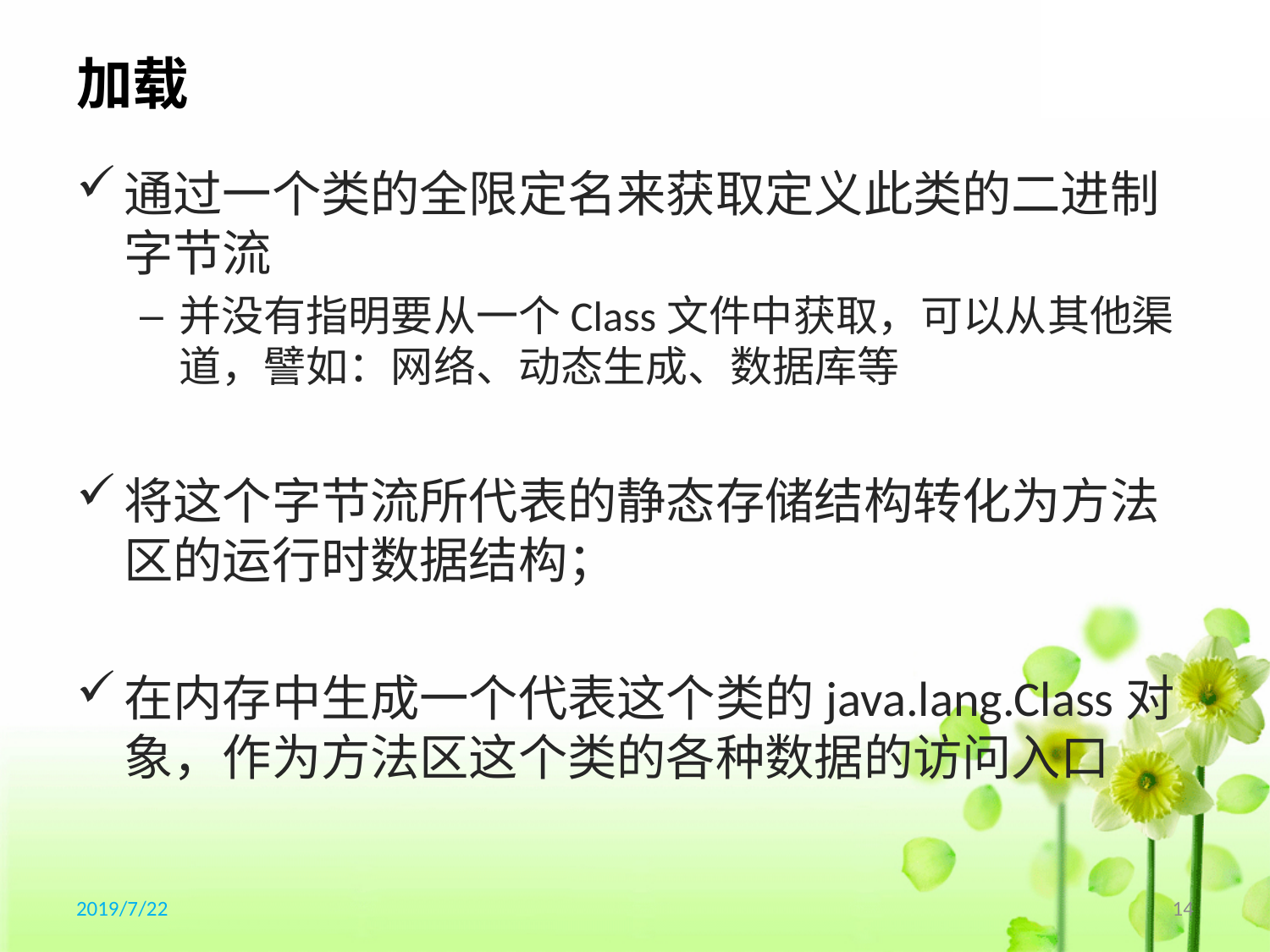

# 加载
通过一个类的全限定名来获取定义此类的二进制字节流
并没有指明要从一个Class文件中获取，可以从其他渠道，譬如：网络、动态生成、数据库等

将这个字节流所代表的静态存储结构转化为方法区的运行时数据结构；

在内存中生成一个代表这个类的java.lang.Class对象，作为方法区这个类的各种数据的访问入口
2019/7/22
14